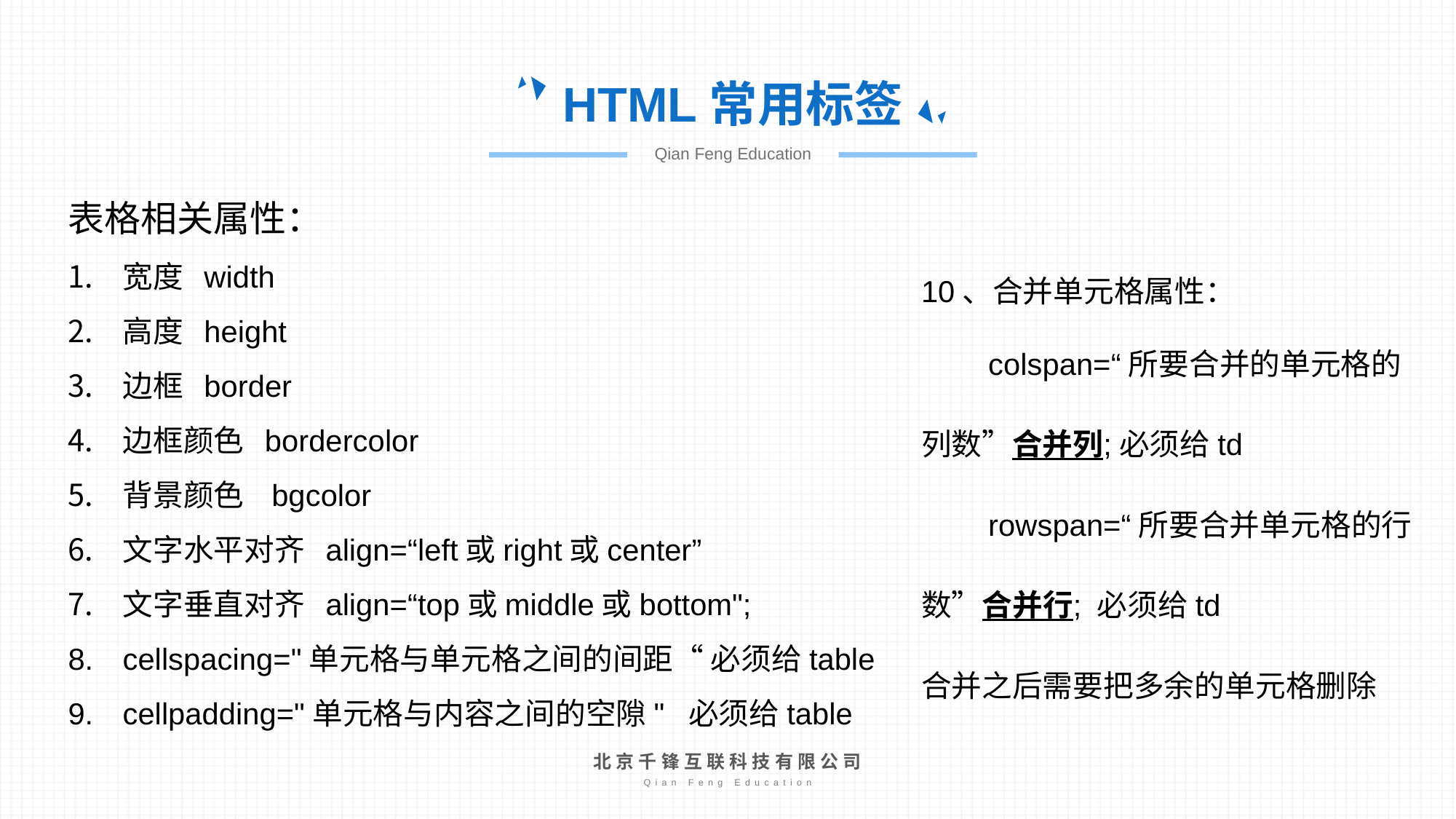

HTML常用标签

Qian Feng Education

表格相关属性：
宽度  width
高度  height
边框  border
边框颜色  bordercolor
背景颜色   bgcolor
文字水平对齐  align=“left或right或center”
文字垂直对齐  align=“top或middle或bottom";
cellspacing="单元格与单元格之间的间距“ 必须给table
cellpadding="单元格与内容之间的空隙"  必须给table
10、合并单元格属性：
        colspan=“所要合并的单元格的列数”合并列;必须给td
        rowspan=“所要合并单元格的行数”合并行; 必须给td
合并之后需要把多余的单元格删除
北京千锋互联科技有限公司
Qian Feng Education